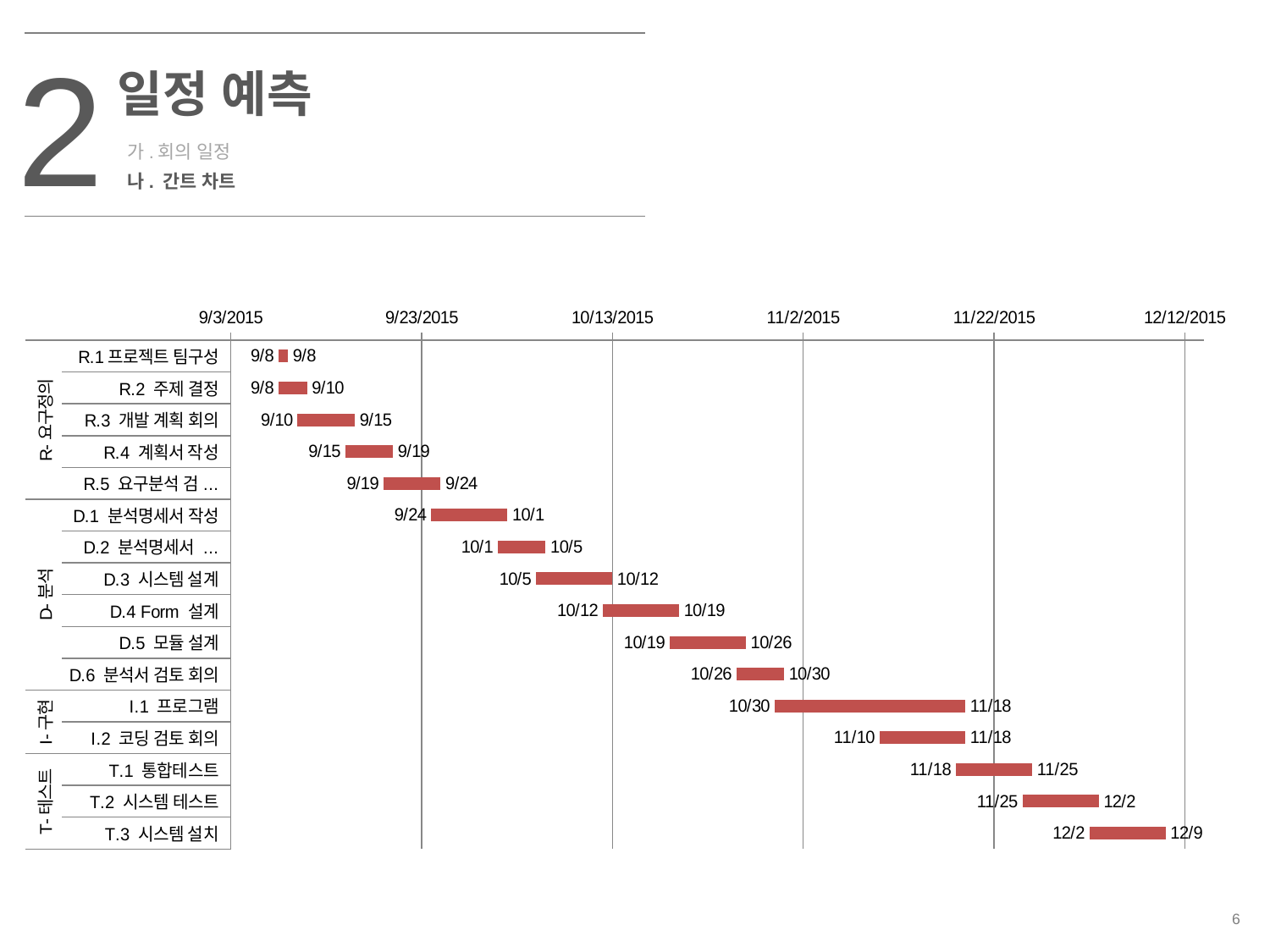

2
일정 예측
가.회의 일정
나. 간트 차트

### Chart

| Category | 시작일 | 기간 | 종료일 |
|---|---|---|---|
| R.1프로젝트 팀구성 | 42255.0 | 1.0 | 42255.0 |
| R.2 주제 결정 | 42255.0 | 3.0 | 42257.0 |
| R.3 개발 계획 회의 | 42257.0 | 6.0 | 42262.0 |
| R.4 계획서 작성 | 42262.0 | 5.0 | 42266.0 |
| R.5 요구분석 검토 회의 | 42266.0 | 6.0 | 42271.0 |
| D.1 분석명세서 작성 | 42271.0 | 8.0 | 42278.0 |
| D.2 분석명세서 검토 및 수정 | 42278.0 | 5.0 | 42282.0 |
| D.3 시스템 설계 | 42282.0 | 8.0 | 42289.0 |
| D.4 Form 설계 | 42289.0 | 8.0 | 42296.0 |
| D.5 모듈 설계 | 42296.0 | 8.0 | 42303.0 |
| D.6 분석서 검토 회의 | 42303.0 | 5.0 | 42307.0 |
| I.1 프로그램 | 42307.0 | 20.0 | 42326.0 |
| I.2 코딩 검토 회의 | 42318.0 | 9.0 | 42326.0 |
| T.1 통합테스트 | 42326.0 | 8.0 | 42333.0 |
| T.2 시스템 테스트 | 42333.0 | 8.0 | 42340.0 |
| T.3 시스템 설치 | 42340.0 | 8.0 | 42347.0 |